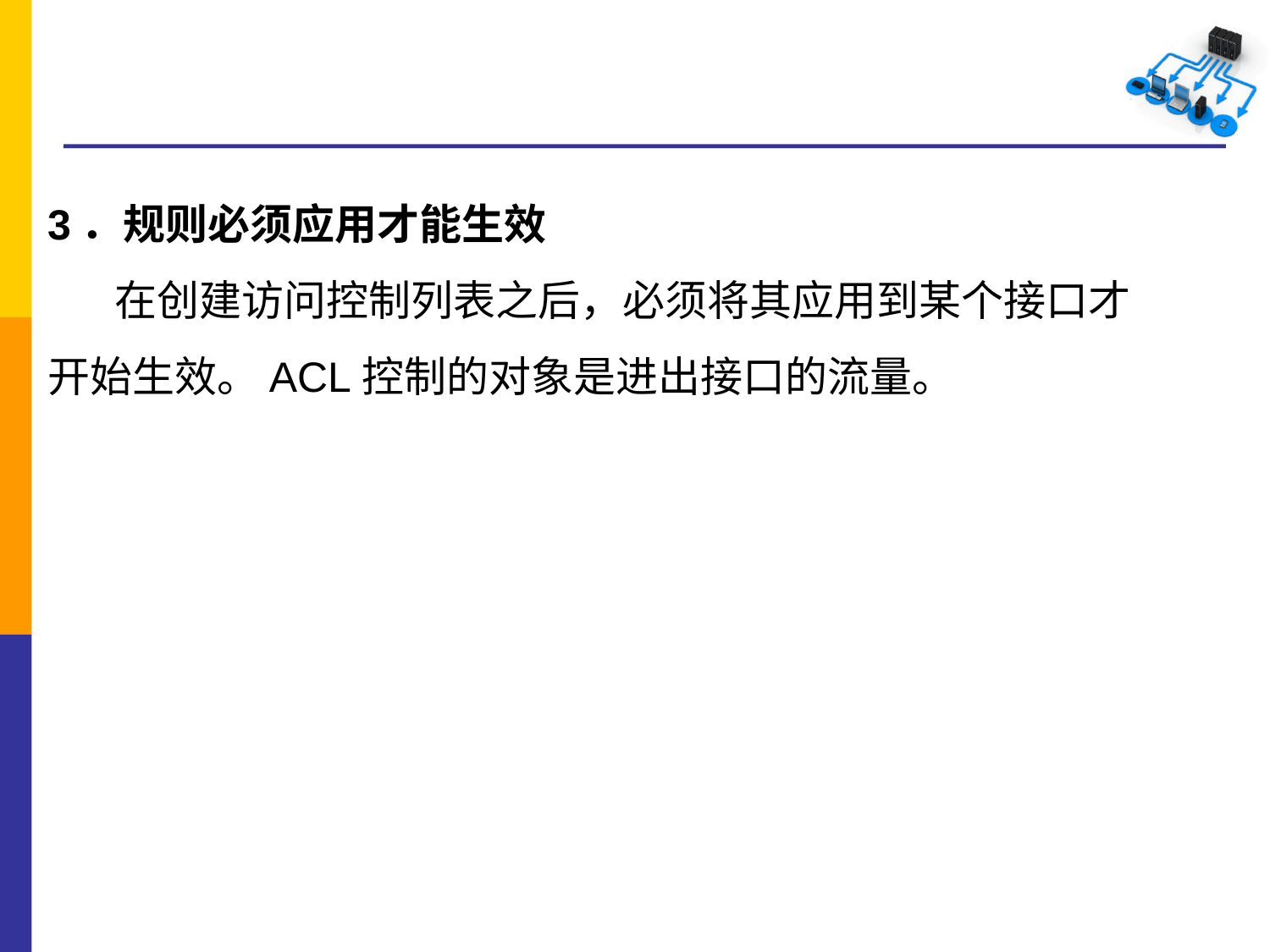

3．规则必须应用才能生效
      在创建访问控制列表之后，必须将其应用到某个接口才开始生效。ACL控制的对象是进出接口的流量。